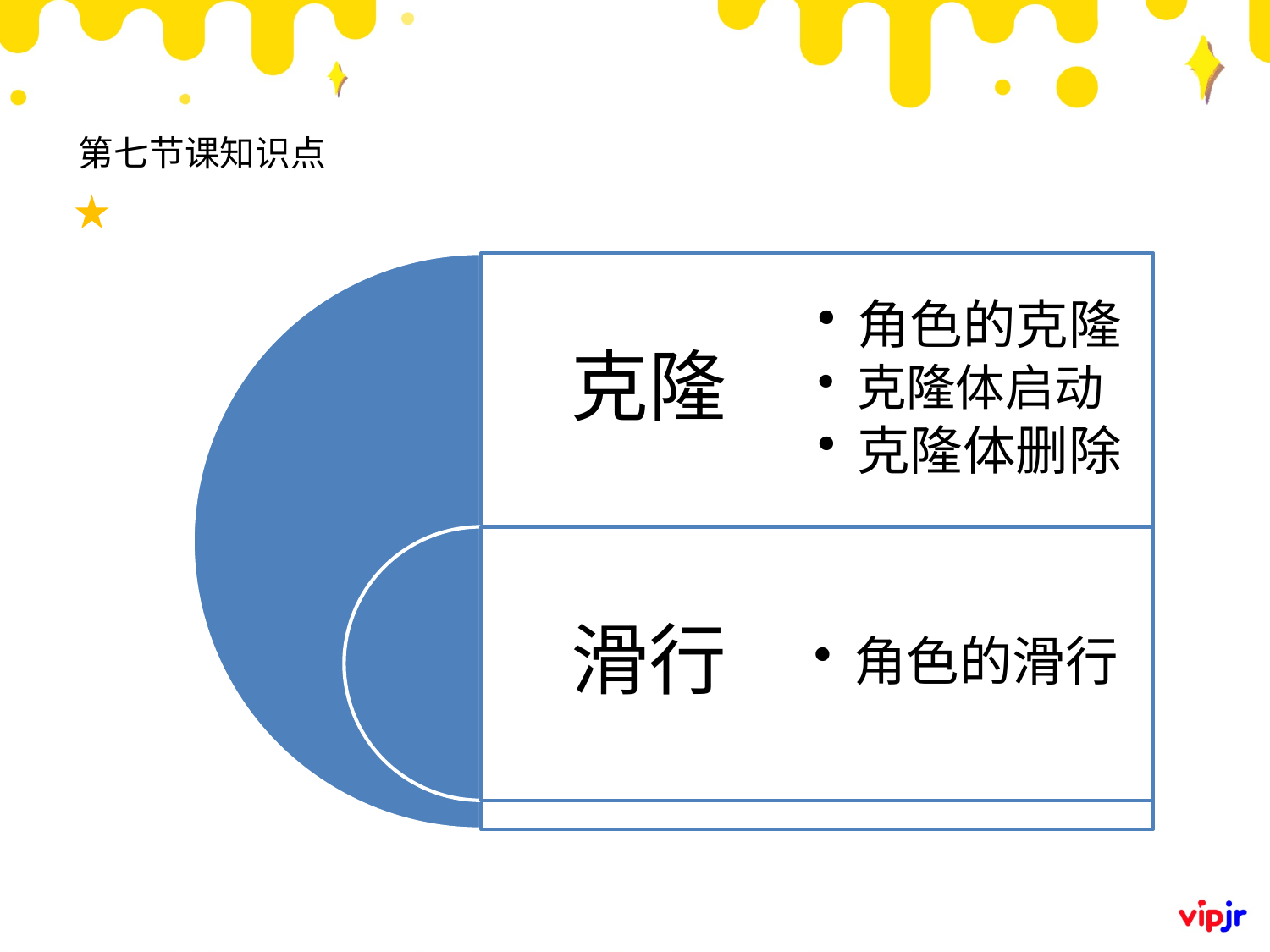

第七节课知识点
克隆
滑行
角色的克隆
克隆体启动
克隆体删除
角色的滑行